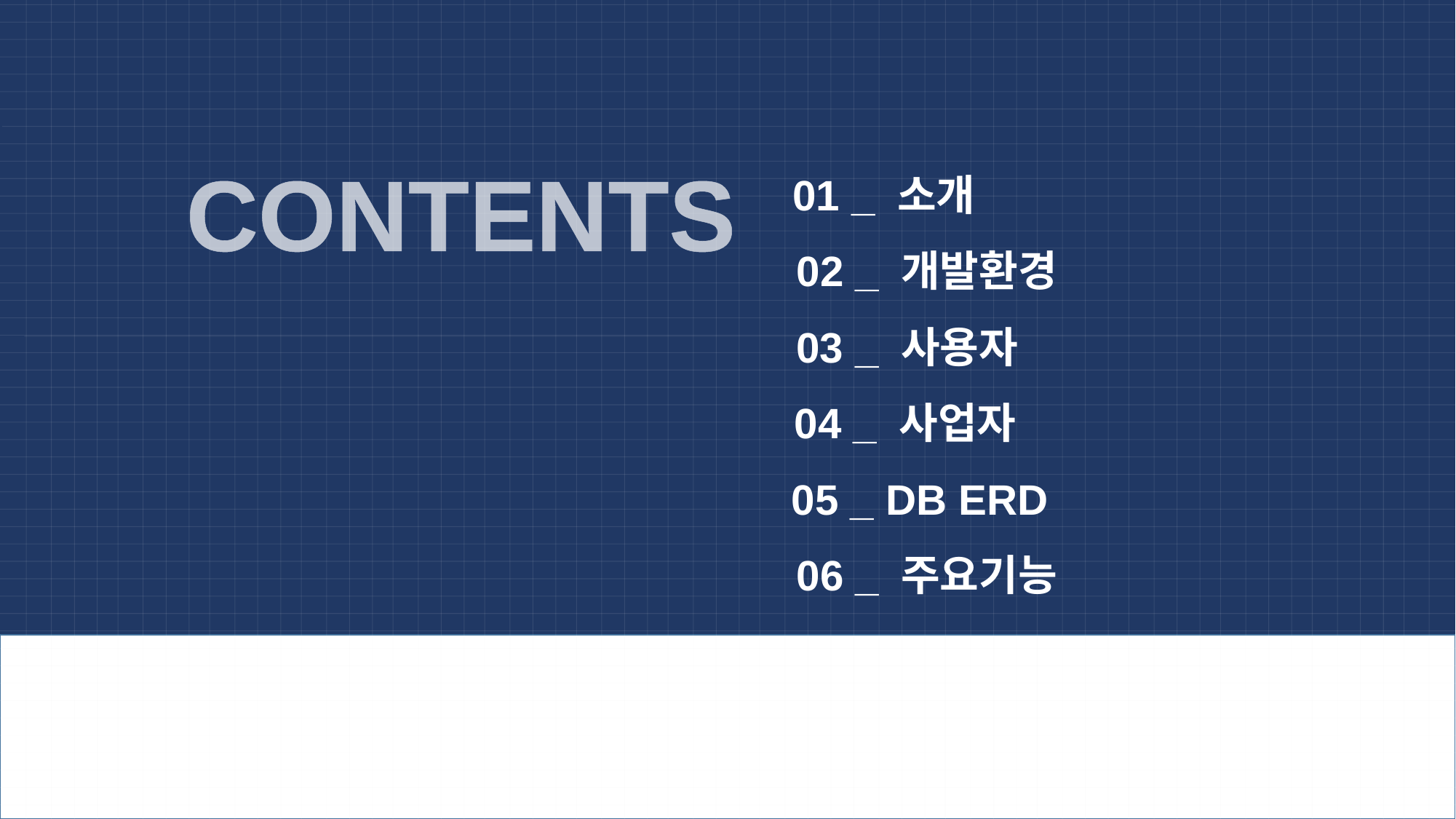

CONTENTS
01 _ 소개
02 _ 개발환경
03 _ 사용자
04 _ 사업자
05 _ DB ERD
06 _ 주요기능